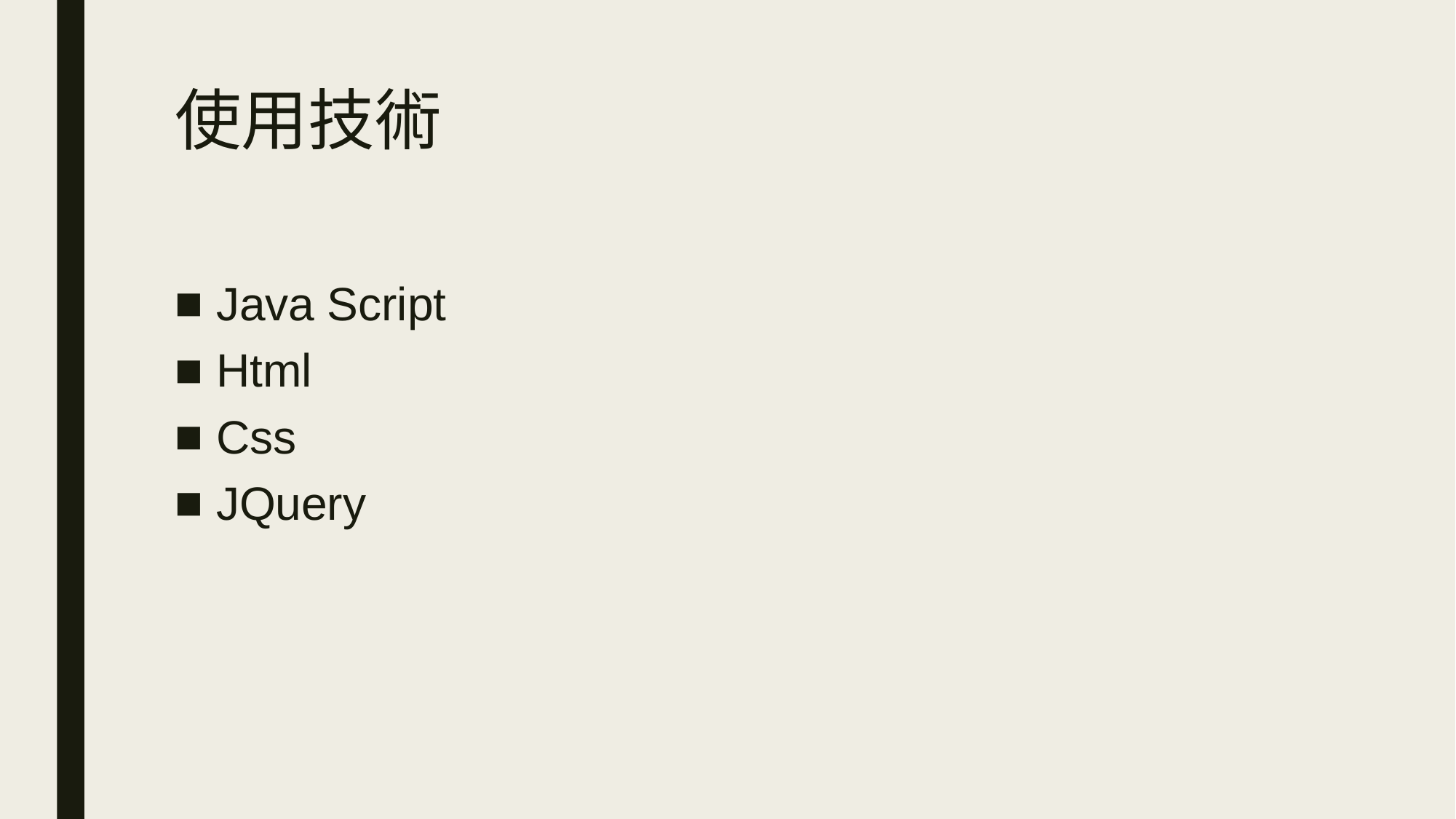

# 使用技術
Java Script
Html
Css
JQuery